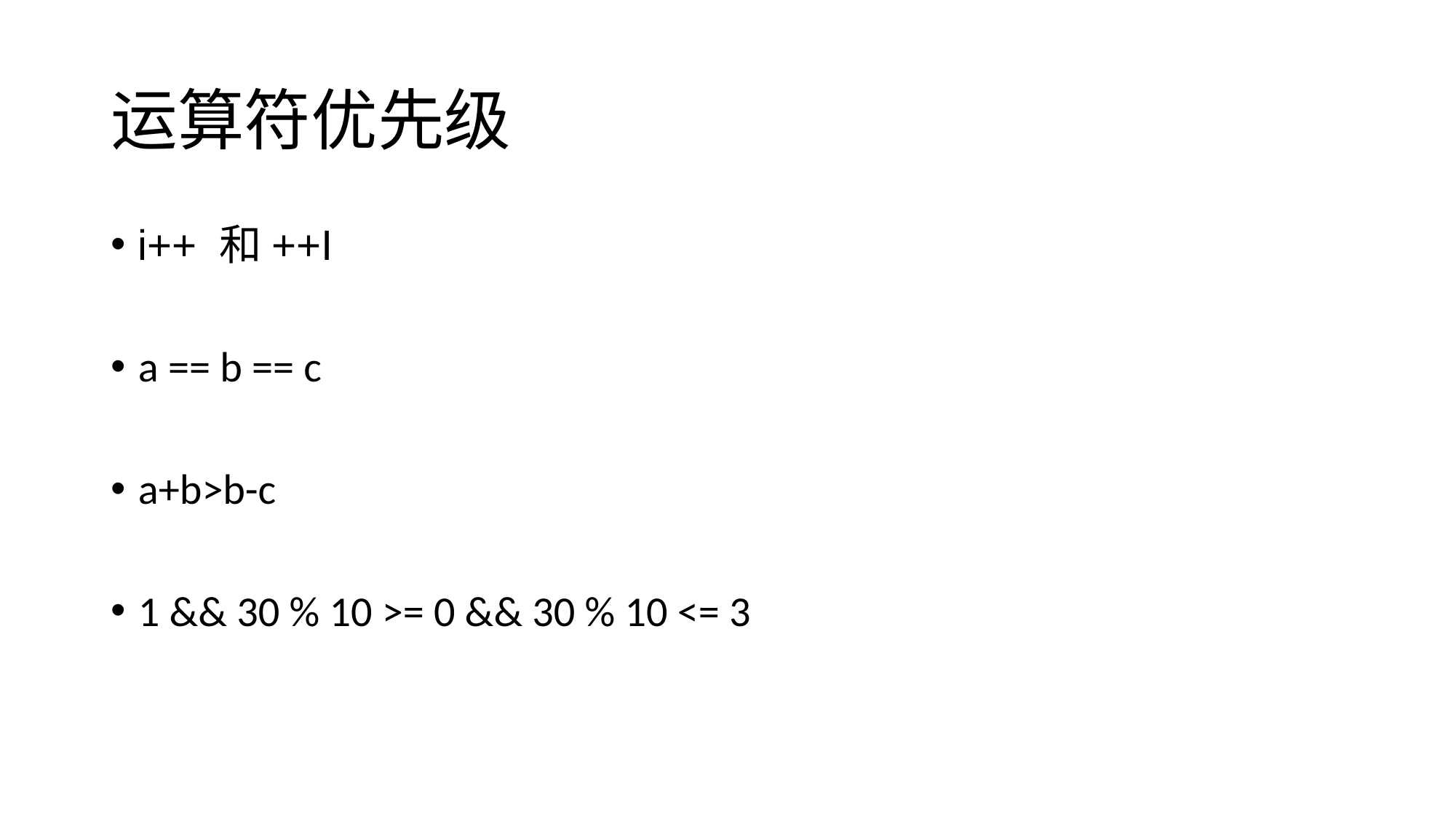

# 运算符优先级
i++ 和++I

a == b == c

a+b>b-c

1 && 30 % 10 >= 0 && 30 % 10 <= 3